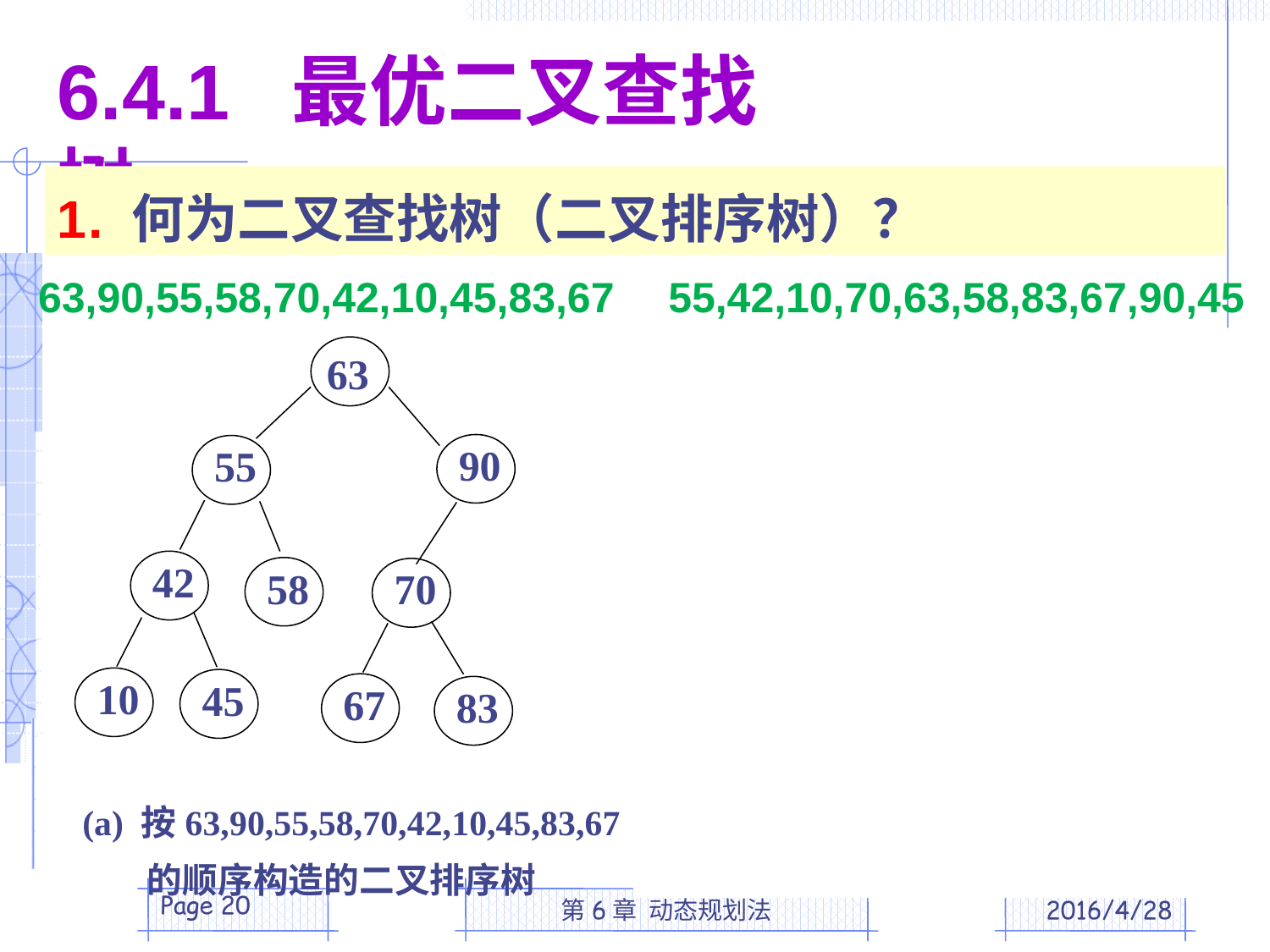

6.4.1  最优二叉查找树
何为二叉查找树（二叉排序树）？
63,90,55,58,70,42,10,45,83,67
55,42,10,70,63,58,83,67,90,45
55

63

70

90

42

55

42

58

10

70

45

63

83

10

83

67

45

58

67

90

(a) 按63,90,55,58,70,42,10,45,83,67      (b) 按55,42,10,70,63,58,83,67,90,45
       的顺序构造的二叉排序树               的顺序构造的二叉排序树

Page 20
第6章  动态规划法
2016/4/28